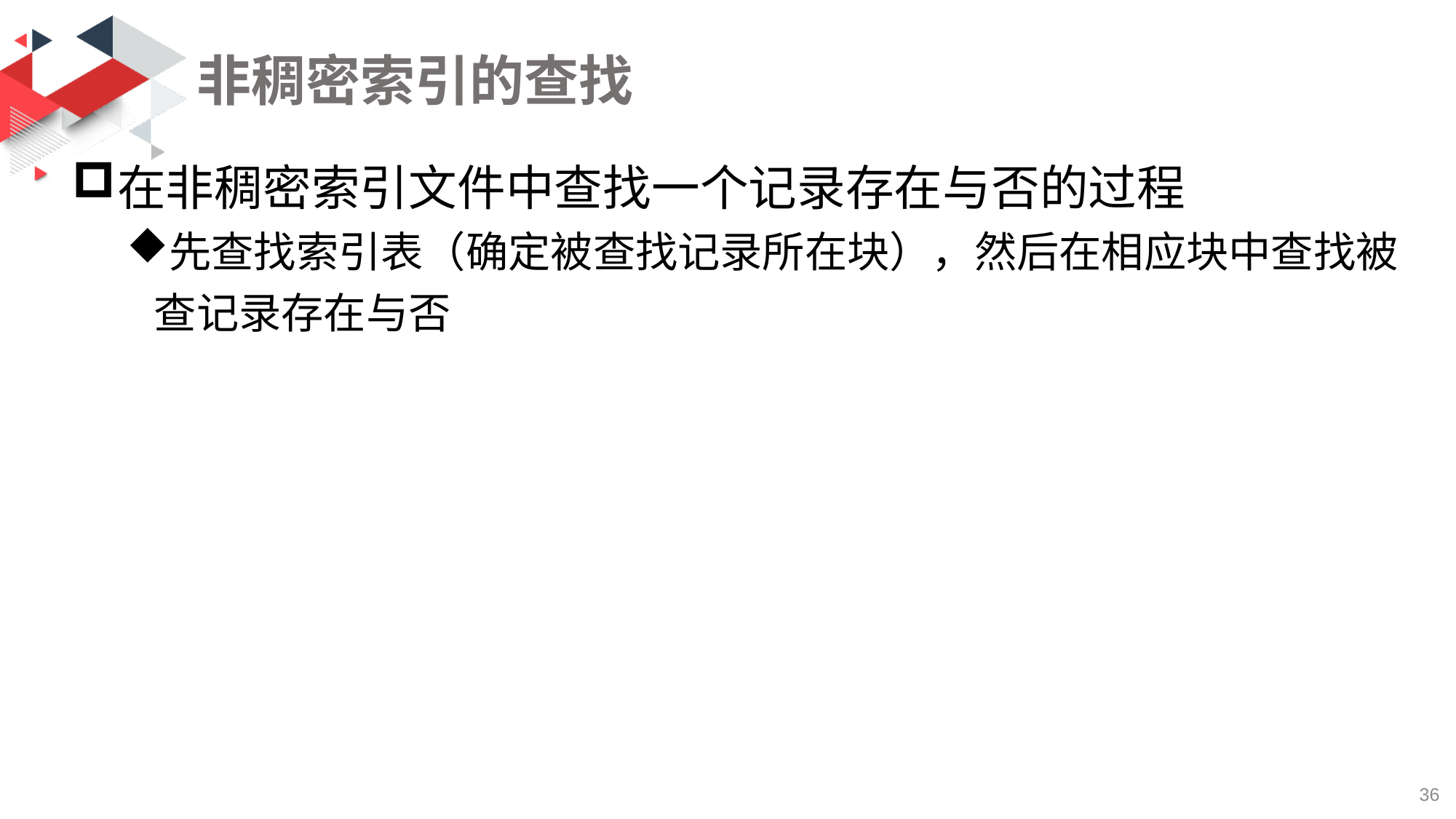

# 非稠密索引的查找
在非稠密索引文件中查找一个记录存在与否的过程
先查找索引表（确定被查找记录所在块），然后在相应块中查找被查记录存在与否
36